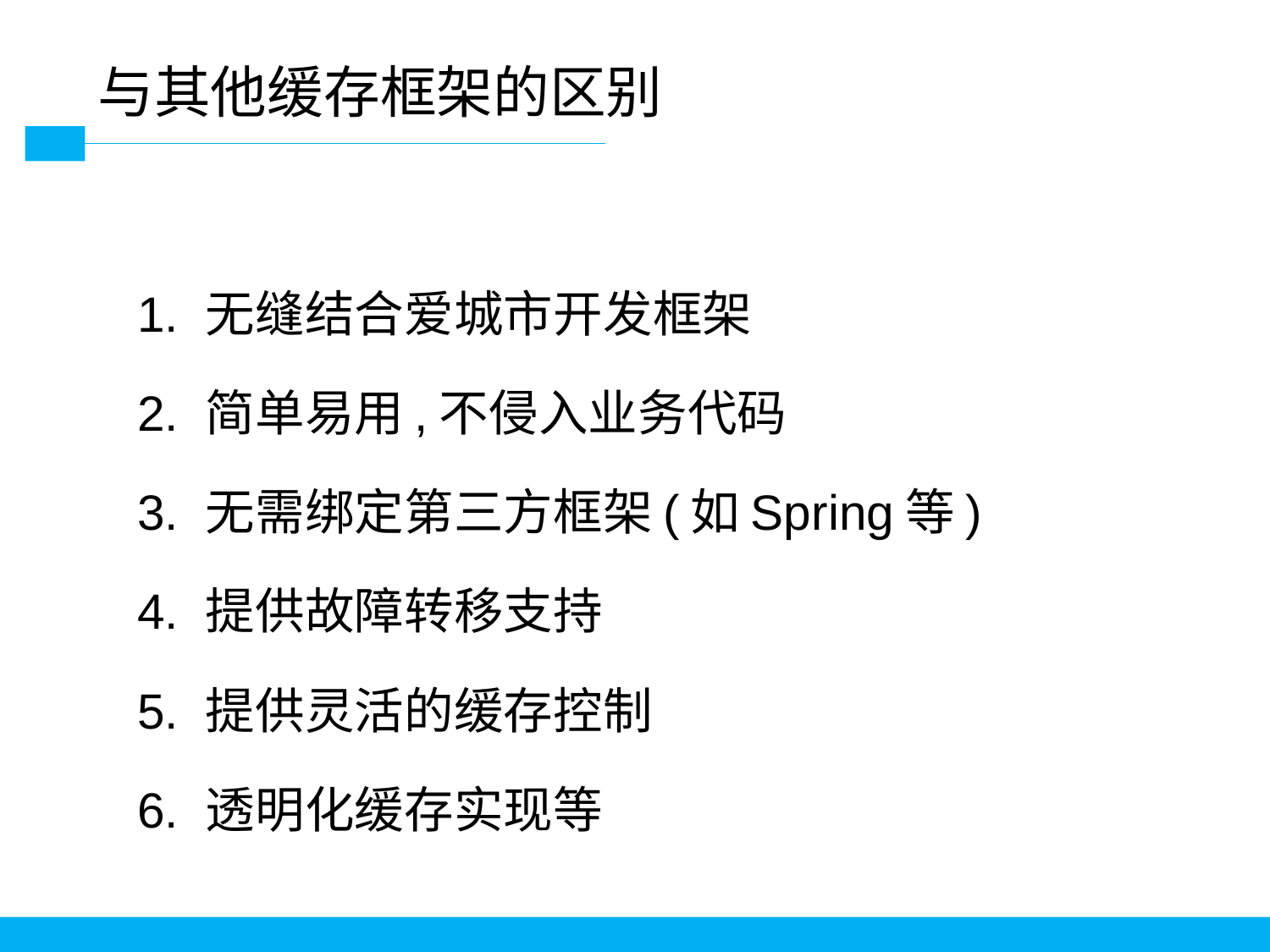

# 与其他缓存框架的区别

无缝结合爱城市开发框架
简单易用,不侵入业务代码
无需绑定第三方框架(如Spring等)
提供故障转移支持
提供灵活的缓存控制
透明化缓存实现等